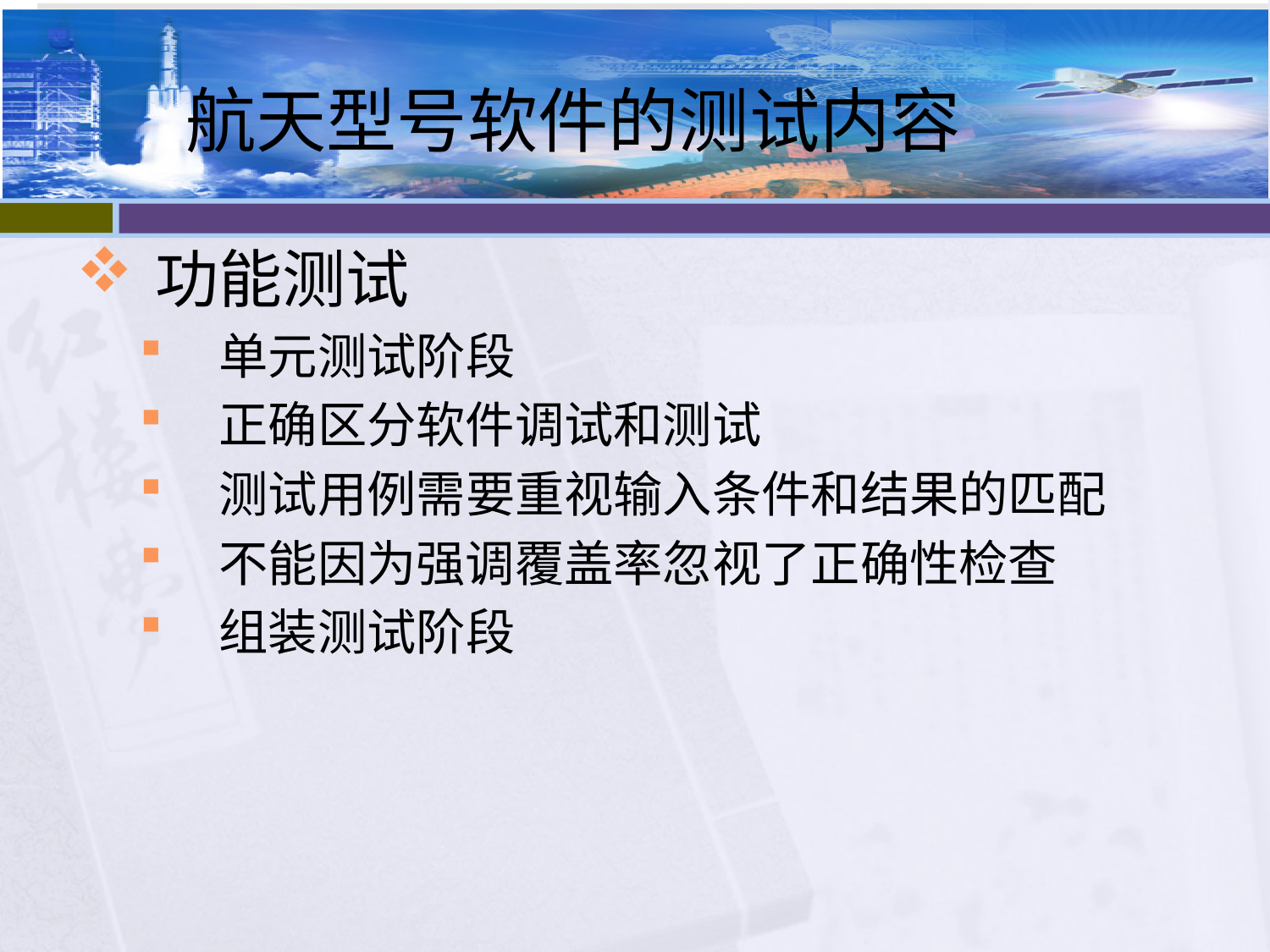

# 航天型号软件的测试内容

功能测试
单元测试阶段
正确区分软件调试和测试
测试用例需要重视输入条件和结果的匹配
不能因为强调覆盖率忽视了正确性检查
组装测试阶段